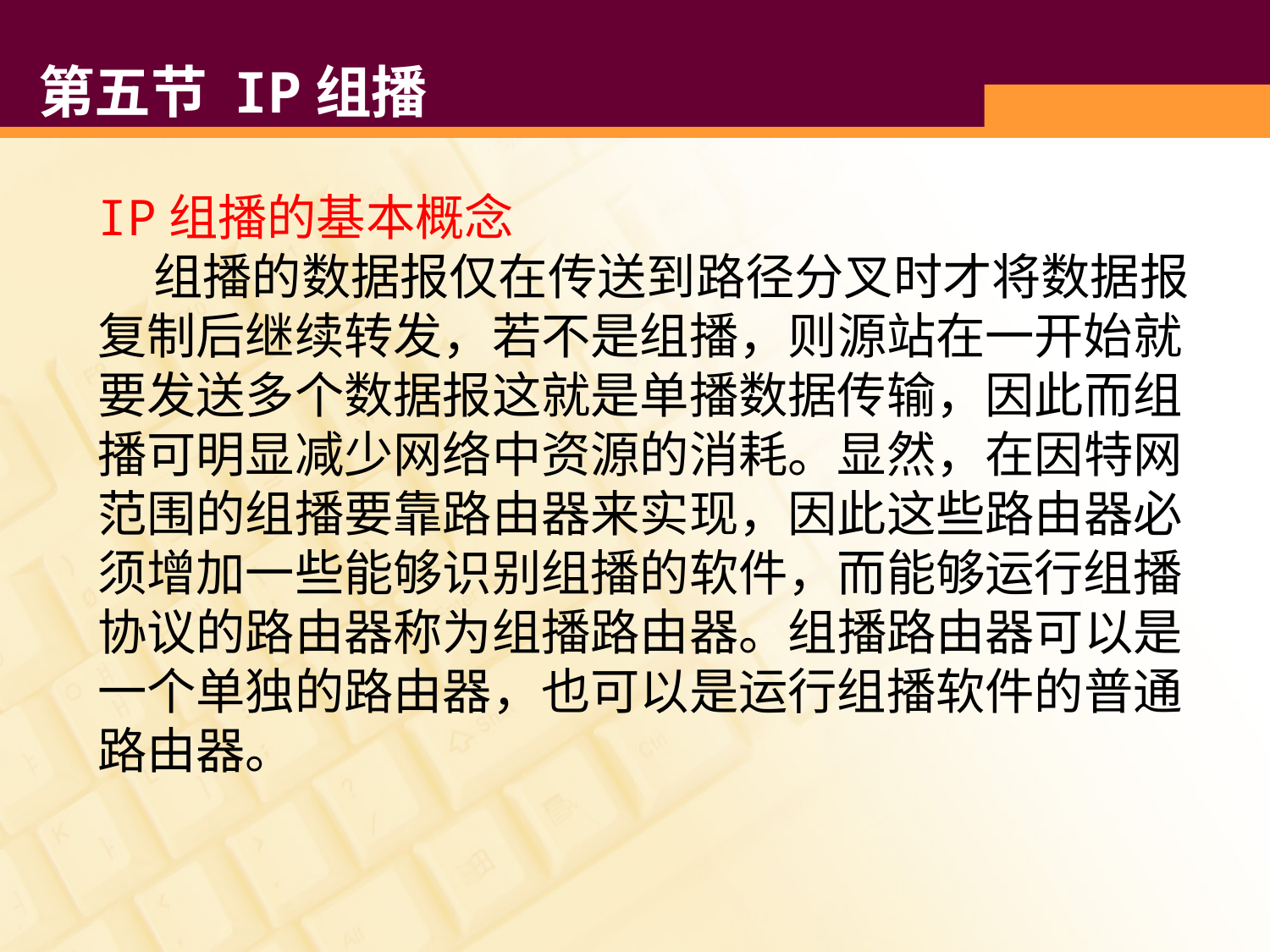

# 第五节 IP组播
IP组播的基本概念
    组播的数据报仅在传送到路径分叉时才将数据报复制后继续转发，若不是组播，则源站在一开始就要发送多个数据报这就是单播数据传输，因此而组播可明显减少网络中资源的消耗。显然，在因特网范围的组播要靠路由器来实现，因此这些路由器必须增加一些能够识别组播的软件，而能够运行组播协议的路由器称为组播路由器。组播路由器可以是一个单独的路由器，也可以是运行组播软件的普通路由器。